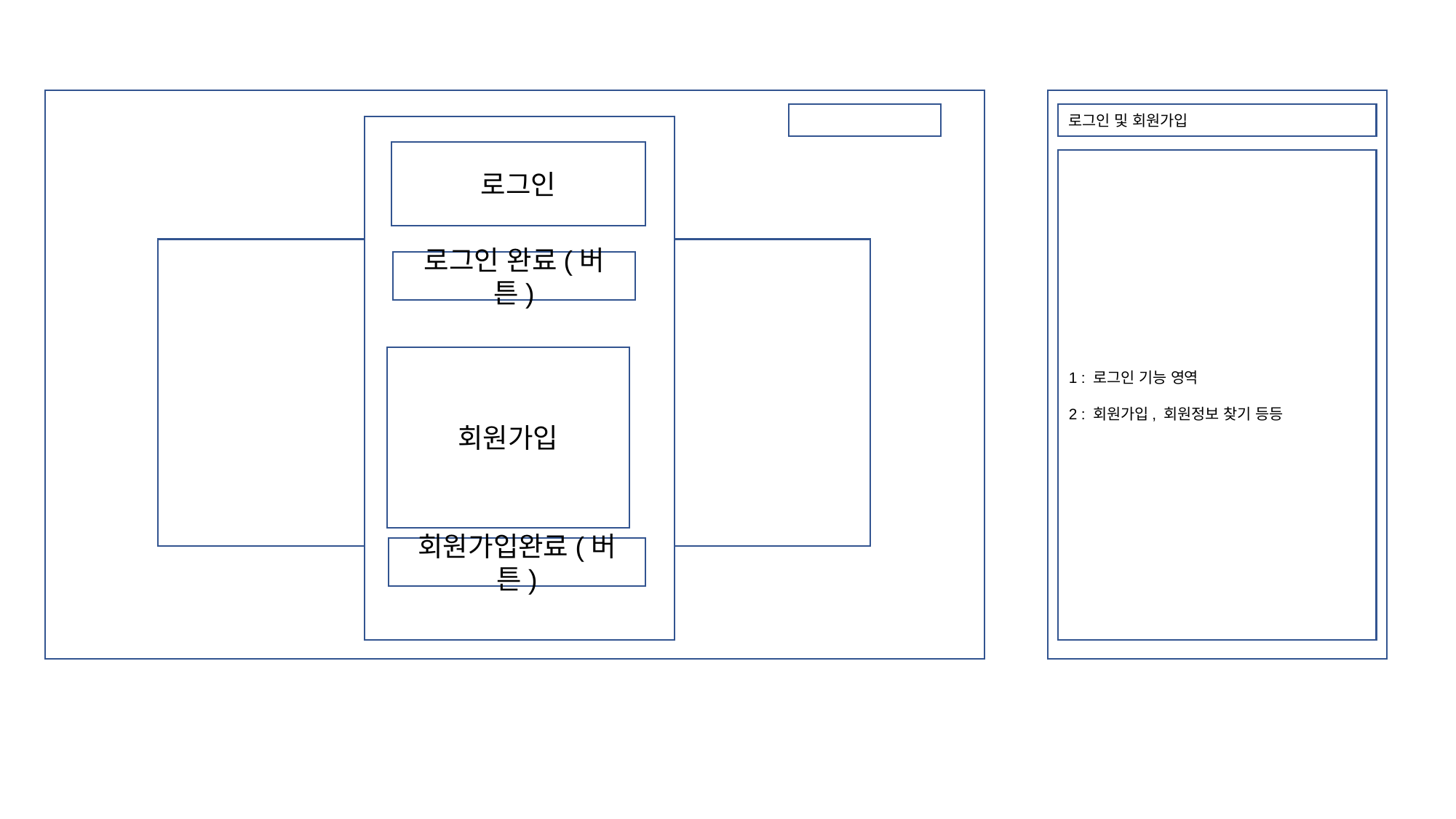

로그인 및 회원가입
1
로그인
1 : 로그인 기능 영역

2 : 회원가입, 회원정보 찾기 등등

로그인 완료(버튼)
회원가입
회원가입완료(버튼)